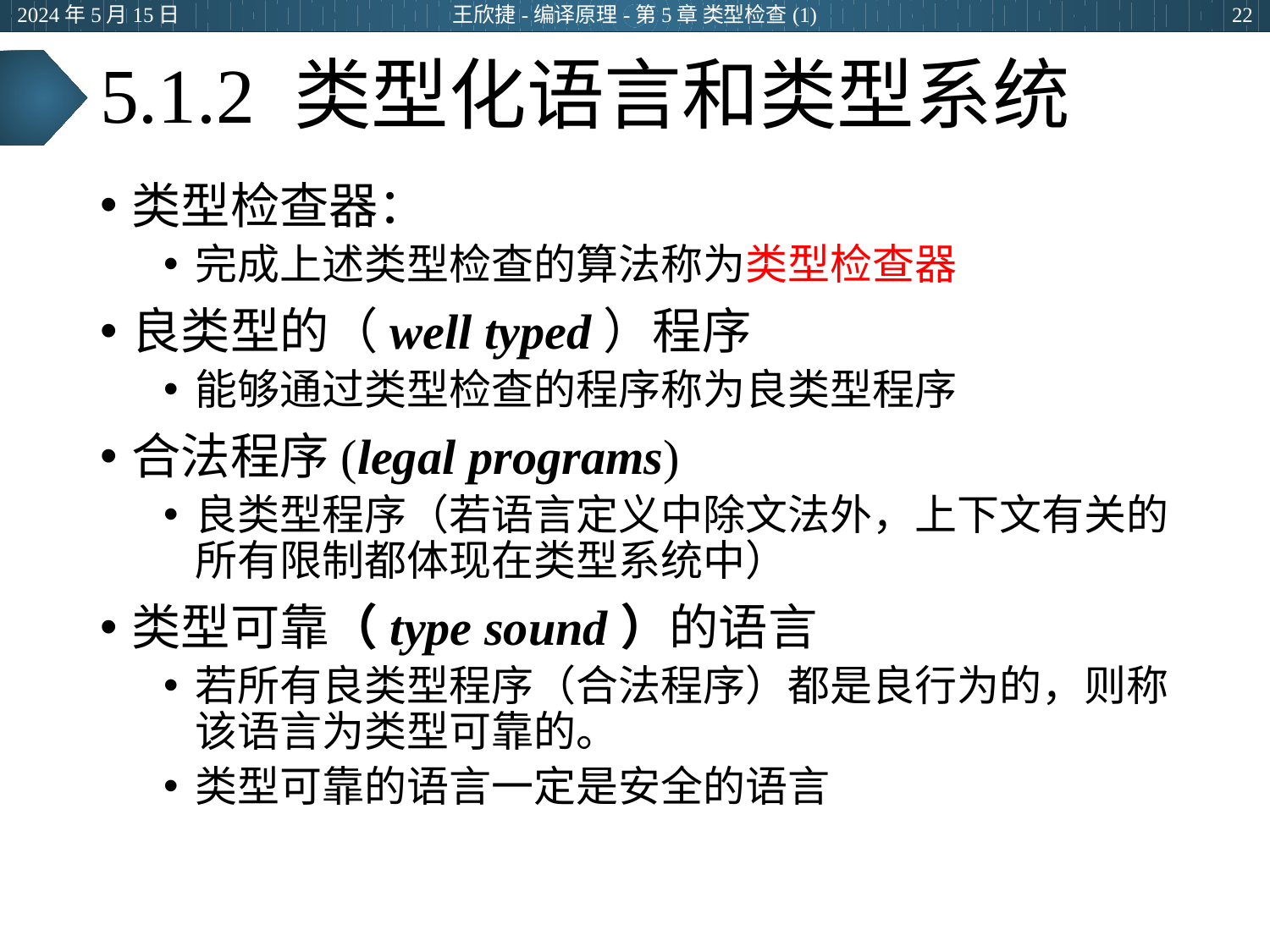

2024年5月15日
王欣捷-编译原理-第5章 类型检查(1)
22
# 5.1.2 类型化语言和类型系统
类型检查器：
完成上述类型检查的算法称为类型检查器
良类型的（well typed）程序
能够通过类型检查的程序称为良类型程序
合法程序(legal programs)
良类型程序（若语言定义中除文法外，上下文有关的所有限制都体现在类型系统中）
类型可靠（type sound）的语言
若所有良类型程序（合法程序）都是良行为的，则称该语言为类型可靠的。
类型可靠的语言一定是安全的语言